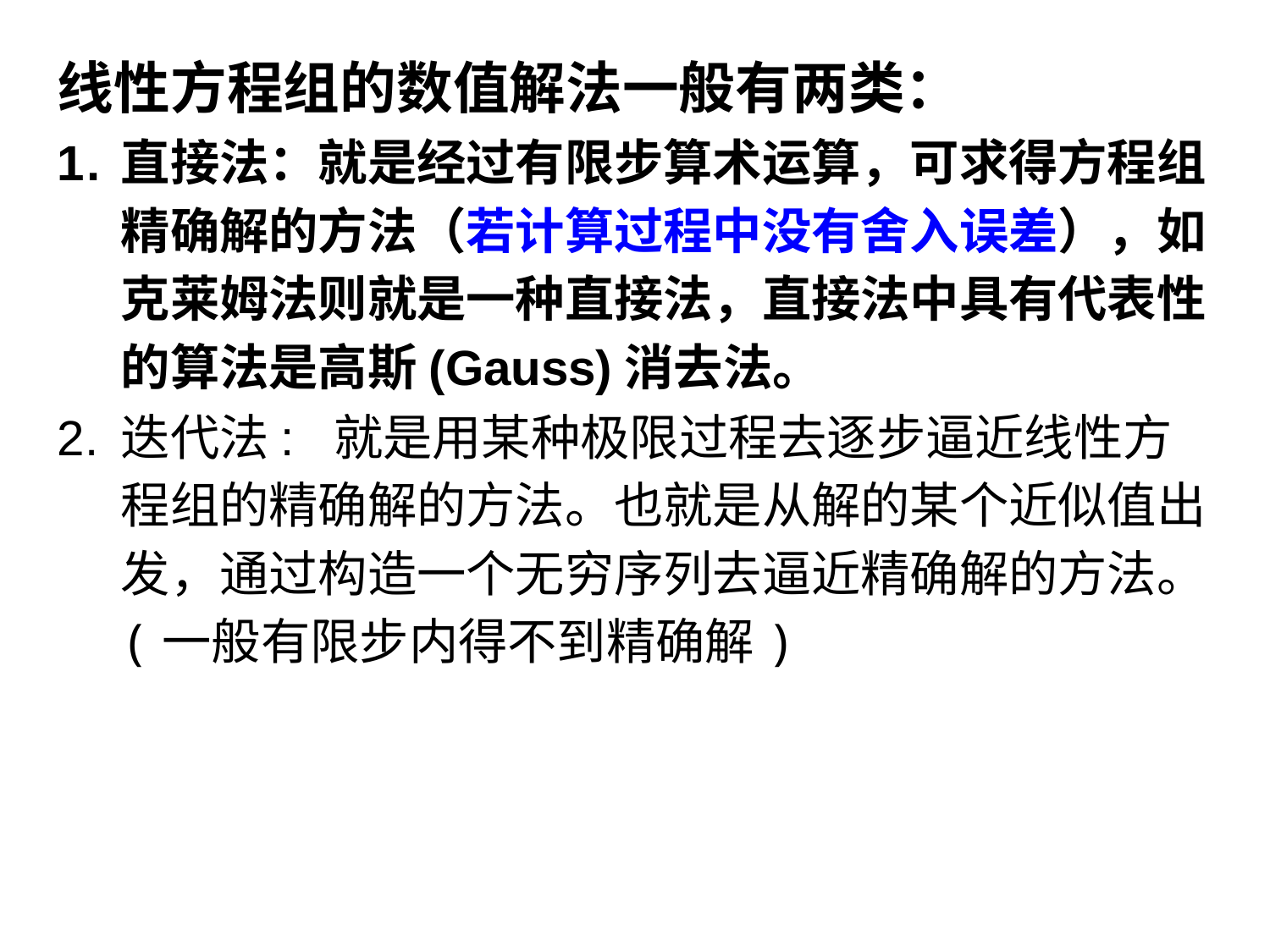

线性方程组的数值解法一般有两类：
直接法：就是经过有限步算术运算，可求得方程组精确解的方法（若计算过程中没有舍入误差），如克莱姆法则就是一种直接法，直接法中具有代表性的算法是高斯(Gauss)消去法。
迭代法:  就是用某种极限过程去逐步逼近线性方程组的精确解的方法。也就是从解的某个近似值出发，通过构造一个无穷序列去逼近精确解的方法。(一般有限步内得不到精确解)